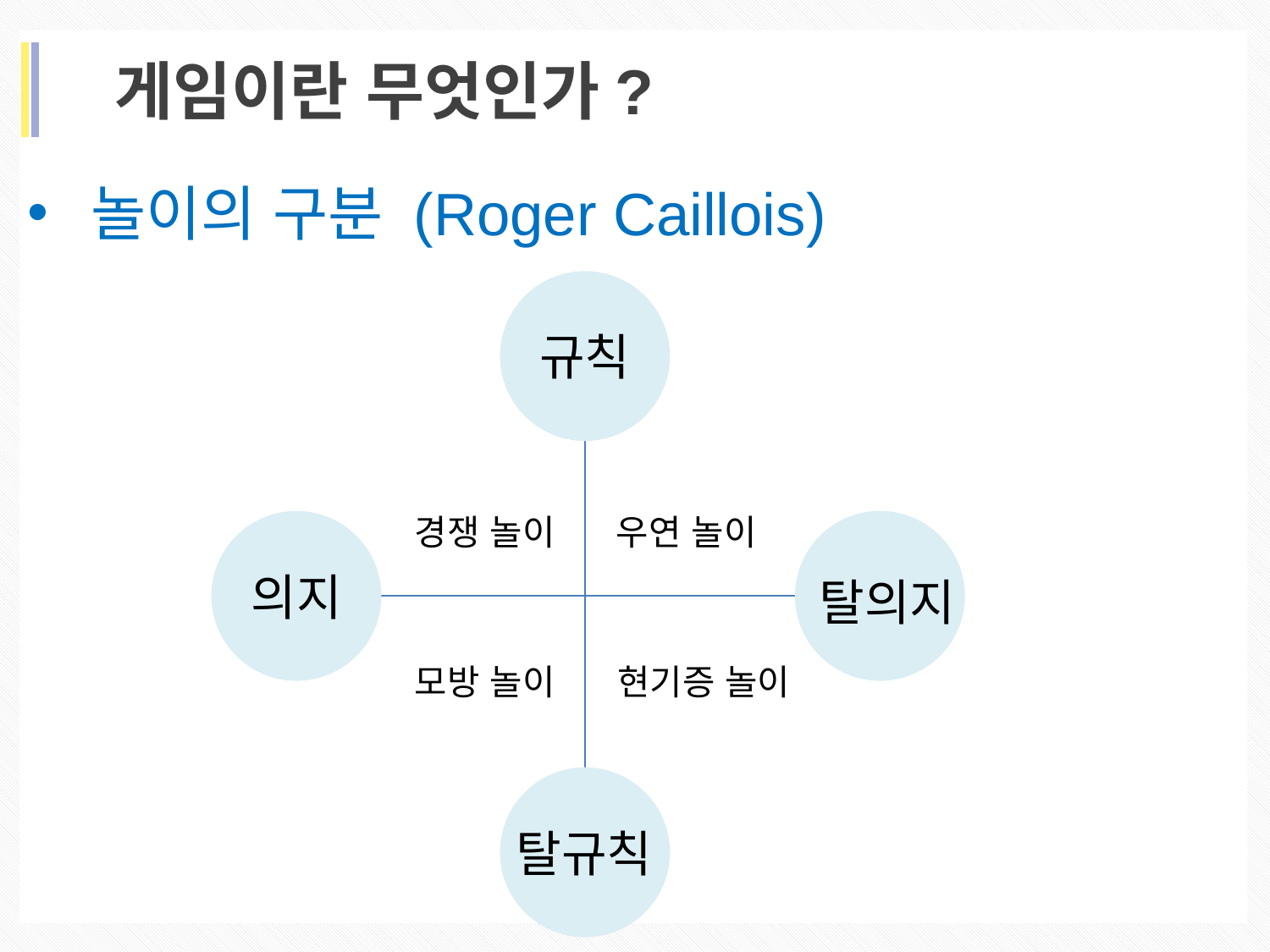

게임이란 무엇인가?
놀이의 구분 (Roger Caillois)
규칙
경쟁 놀이
우연 놀이
의지

탈의지
모방 놀이
현기증 놀이

탈규칙